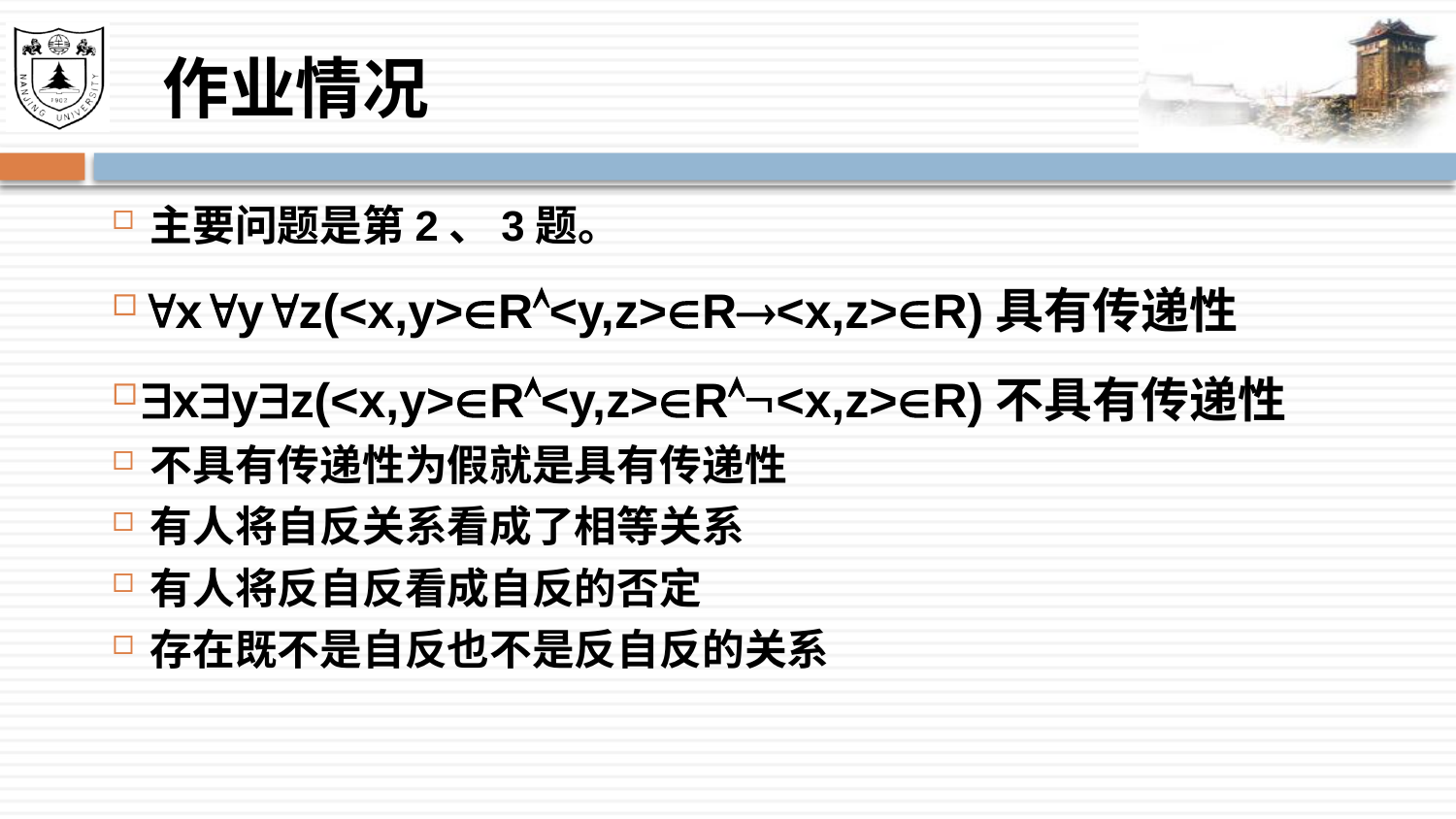

# 作业情况
主要问题是第2、3题。
∀x∀y∀z(<x,y>∈R∧<y,z>∈R→<x,z>∈R)具有传递性
∃x∃y∃z(<x,y>∈R∧<y,z>∈R∧¬<x,z>∈R)不具有传递性
不具有传递性为假就是具有传递性
有人将自反关系看成了相等关系
有人将反自反看成自反的否定
存在既不是自反也不是反自反的关系